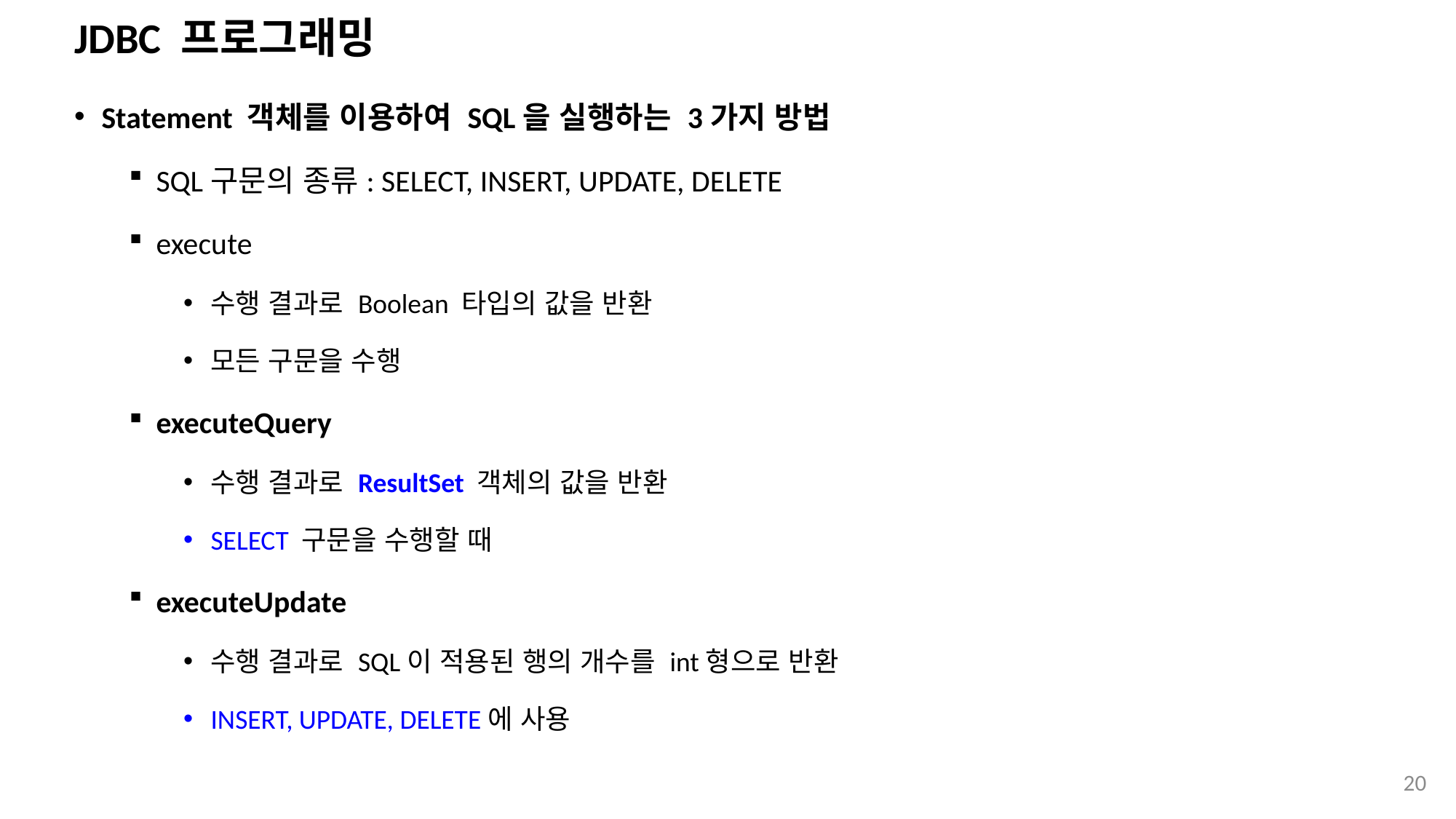

# JDBC 프로그래밍
Statement 객체를 이용하여 SQL을 실행하는 3가지 방법
SQL구문의 종류: SELECT, INSERT, UPDATE, DELETE
execute
수행 결과로 Boolean 타입의 값을 반환
모든 구문을 수행
executeQuery
수행 결과로 ResultSet 객체의 값을 반환
SELECT 구문을 수행할 때
executeUpdate
수행 결과로 SQL이 적용된 행의 개수를 int형으로 반환
INSERT, UPDATE, DELETE에 사용

20